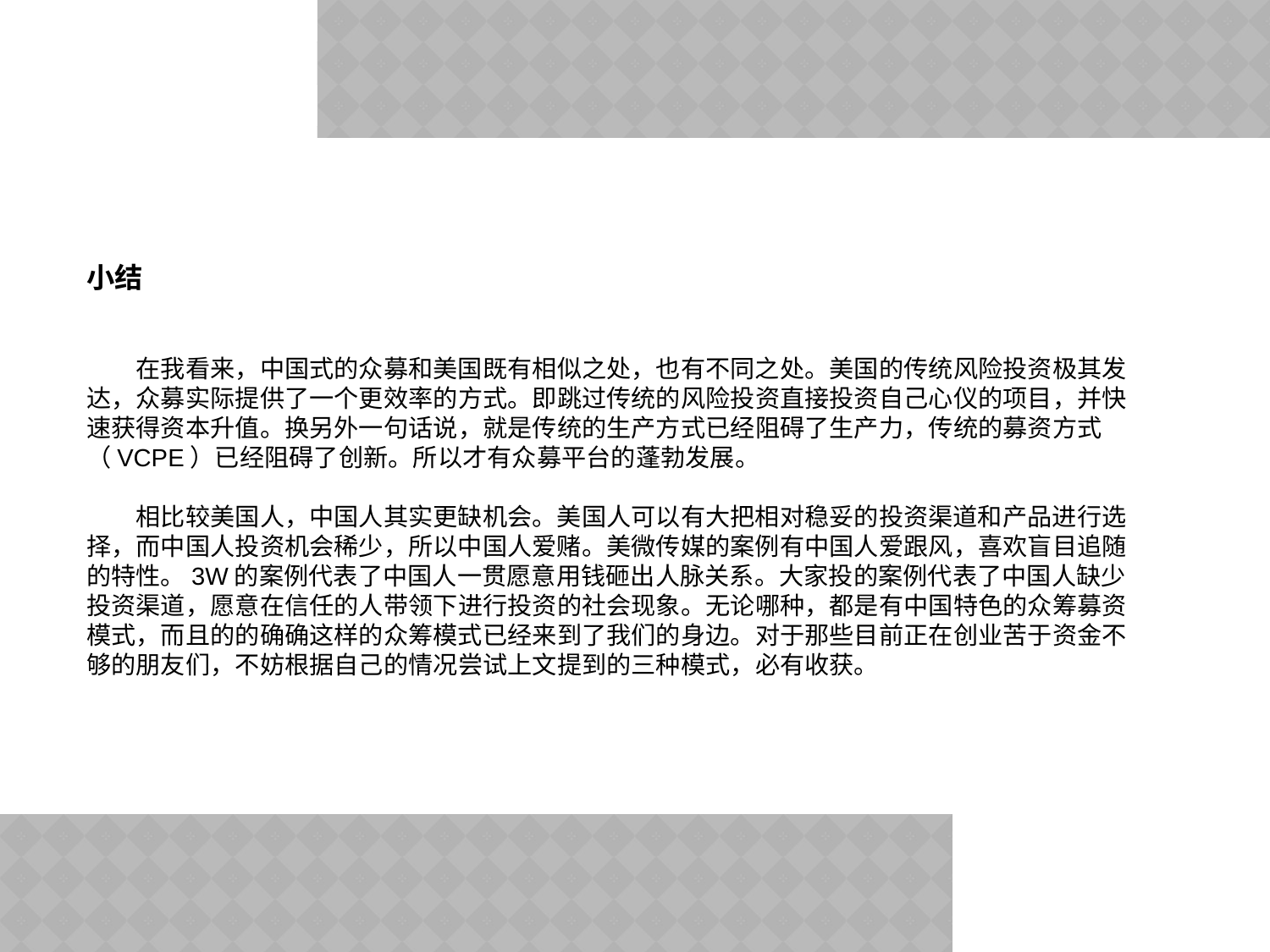

小结

　　在我看来，中国式的众募和美国既有相似之处，也有不同之处。美国的传统风险投资极其发达，众募实际提供了一个更效率的方式。即跳过传统的风险投资直接投资自己心仪的项目，并快速获得资本升值。换另外一句话说，就是传统的生产方式已经阻碍了生产力，传统的募资方式（VCPE）已经阻碍了创新。所以才有众募平台的蓬勃发展。

　　相比较美国人，中国人其实更缺机会。美国人可以有大把相对稳妥的投资渠道和产品进行选择，而中国人投资机会稀少，所以中国人爱赌。美微传媒的案例有中国人爱跟风，喜欢盲目追随的特性。3W的案例代表了中国人一贯愿意用钱砸出人脉关系。大家投的案例代表了中国人缺少投资渠道，愿意在信任的人带领下进行投资的社会现象。无论哪种，都是有中国特色的众筹募资模式，而且的的确确这样的众筹模式已经来到了我们的身边。对于那些目前正在创业苦于资金不够的朋友们，不妨根据自己的情况尝试上文提到的三种模式，必有收获。